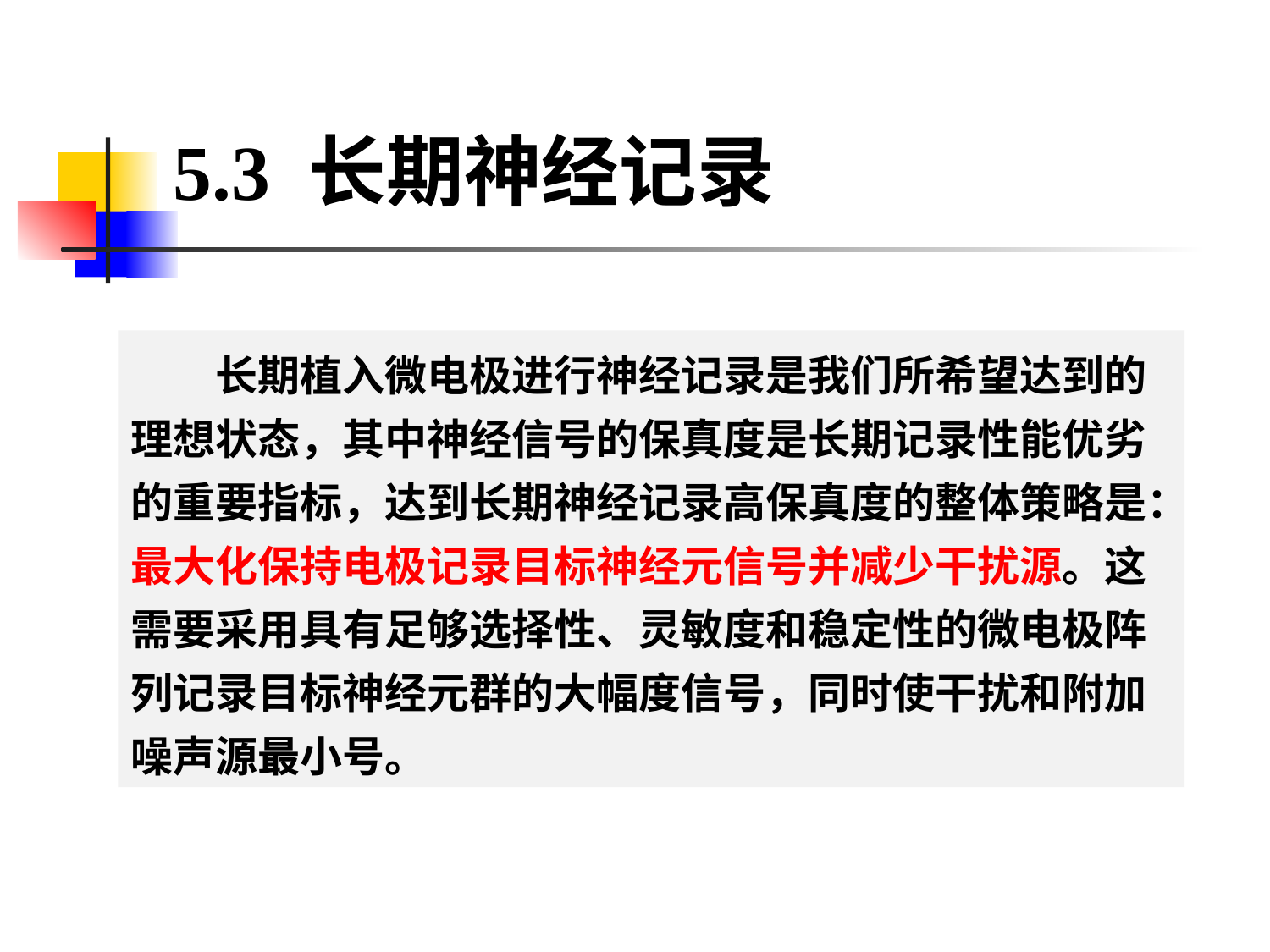

5.3 长期神经记录
长期植入微电极进行神经记录是我们所希望达到的理想状态，其中神经信号的保真度是长期记录性能优劣的重要指标，达到长期神经记录高保真度的整体策略是：最大化保持电极记录目标神经元信号并减少干扰源。这需要采用具有足够选择性、灵敏度和稳定性的微电极阵列记录目标神经元群的大幅度信号，同时使干扰和附加噪声源最小号。